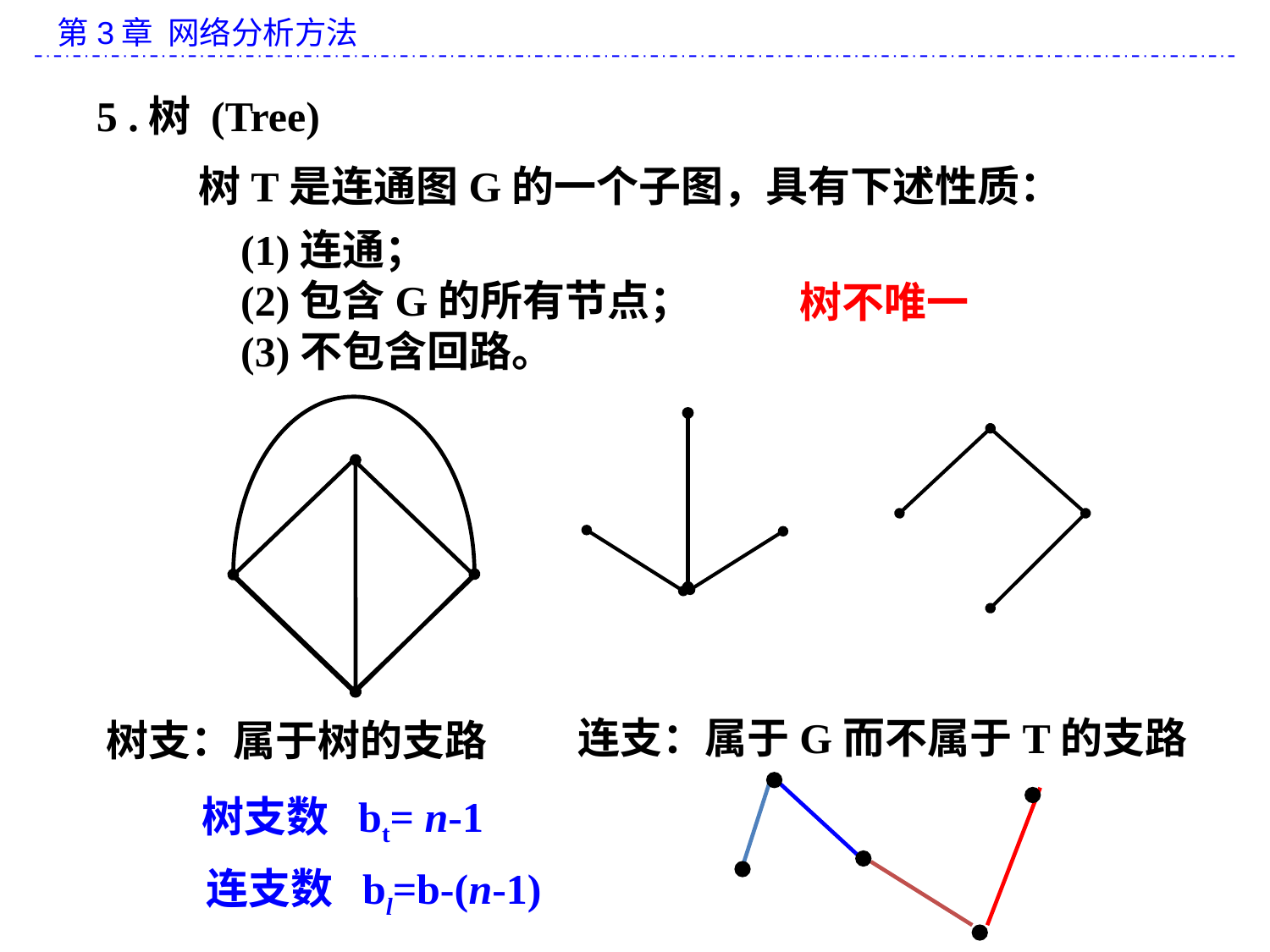

5 .树 (Tree)
树T是连通图G的一个子图，具有下述性质：
(1)连通；
(2)包含G的所有节点；
(3)不包含回路。
树不唯一

连支：属于G而不属于T的支路
树支：属于树的支路

树支数  bt= n-1

连支数  bl=b-(n-1)